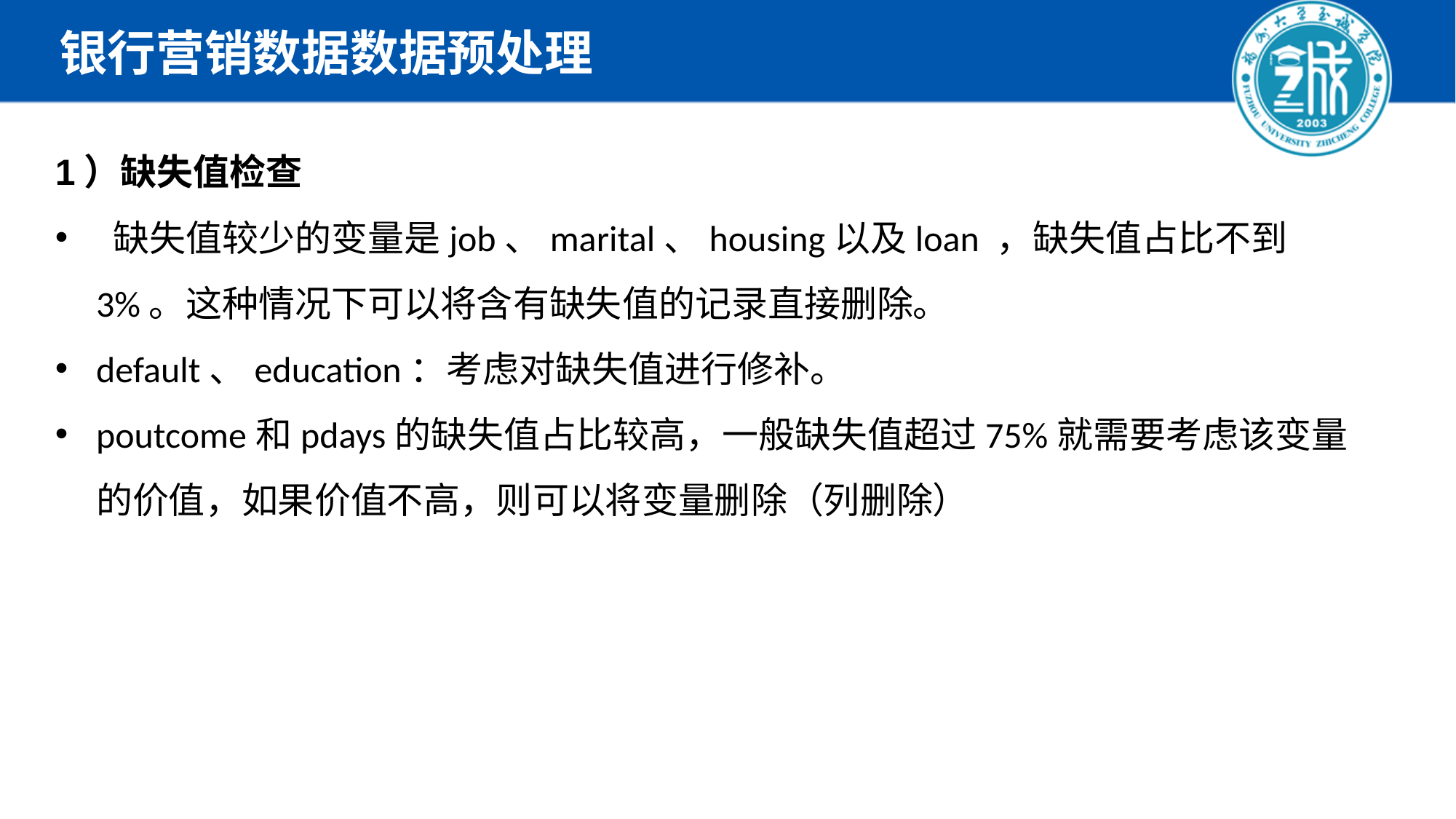

银行营销数据数据预处理
1）缺失值检查
 缺失值较少的变量是job、marital、housing以及loan ，缺失值占比不到3%。这种情况下可以将含有缺失值的记录直接删除。
default、education：考虑对缺失值进行修补。
poutcome和pdays的缺失值占比较高，一般缺失值超过75%就需要考虑该变量的价值，如果价值不高，则可以将变量删除（列删除）